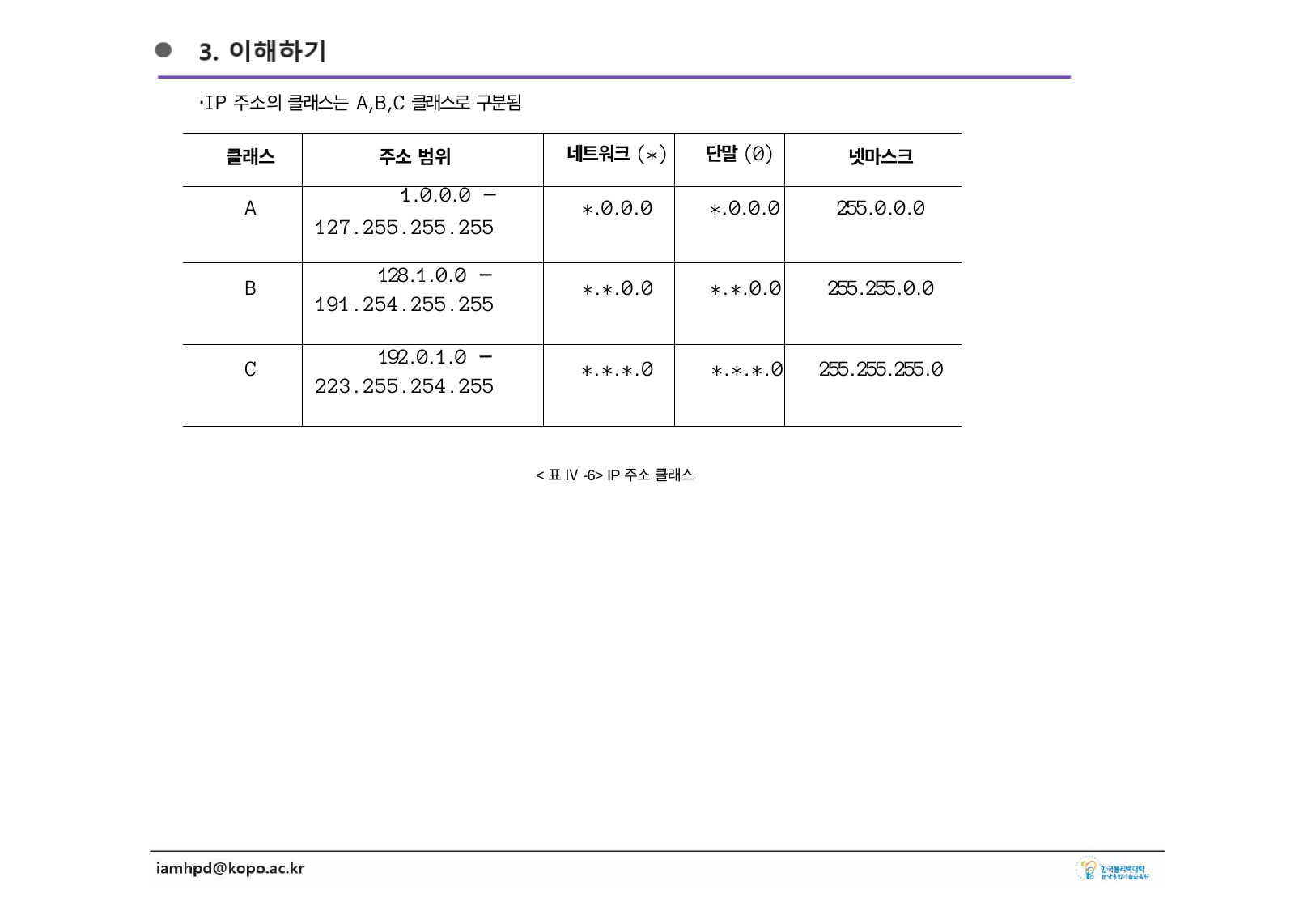

∙IP주소의 클래스는 A,B,C클래스로 구분됨
| 클래스 | 주소 범위 | 네트워크(\*) | 단말(0) | 넷마스크 |
| --- | --- | --- | --- | --- |
| A | 1.0.0.0 – 127.255.255.255 | \*.0.0.0 | \*.0.0.0 | 255.0.0.0 |
| B | 128.1.0.0 – 191.254.255.255 | \*.\*.0.0 | \*.\*.0.0 | 255.255.0.0 |
| C | 192.0.1.0 – 223.255.254.255 | \*.\*.\*.0 | \*.\*.\*.0 | 255.255.255.0 |
<표 Ⅳ-6> IP주소 클래스